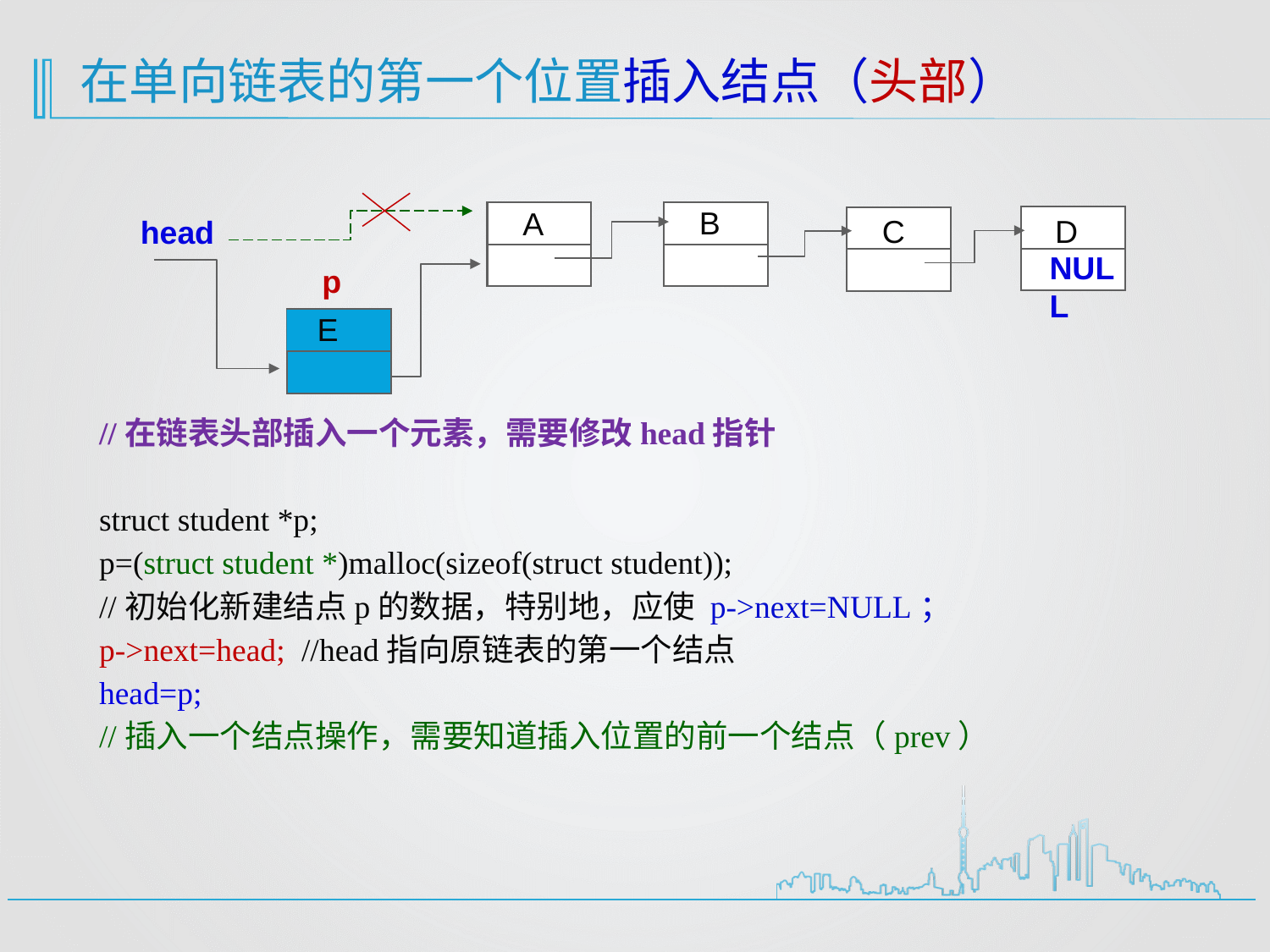

# 在单向链表的第一个位置插入结点（头部）
  B
  A

  D

  C

head
NULL
  p

  E
//在链表头部插入一个元素，需要修改head指针

struct student *p;
p=(struct student *)malloc(sizeof(struct student));
//初始化新建结点p的数据，特别地，应使 p->next=NULL；
p->next=head;  //head指向原链表的第一个结点
head=p;
//插入一个结点操作，需要知道插入位置的前一个结点（prev）